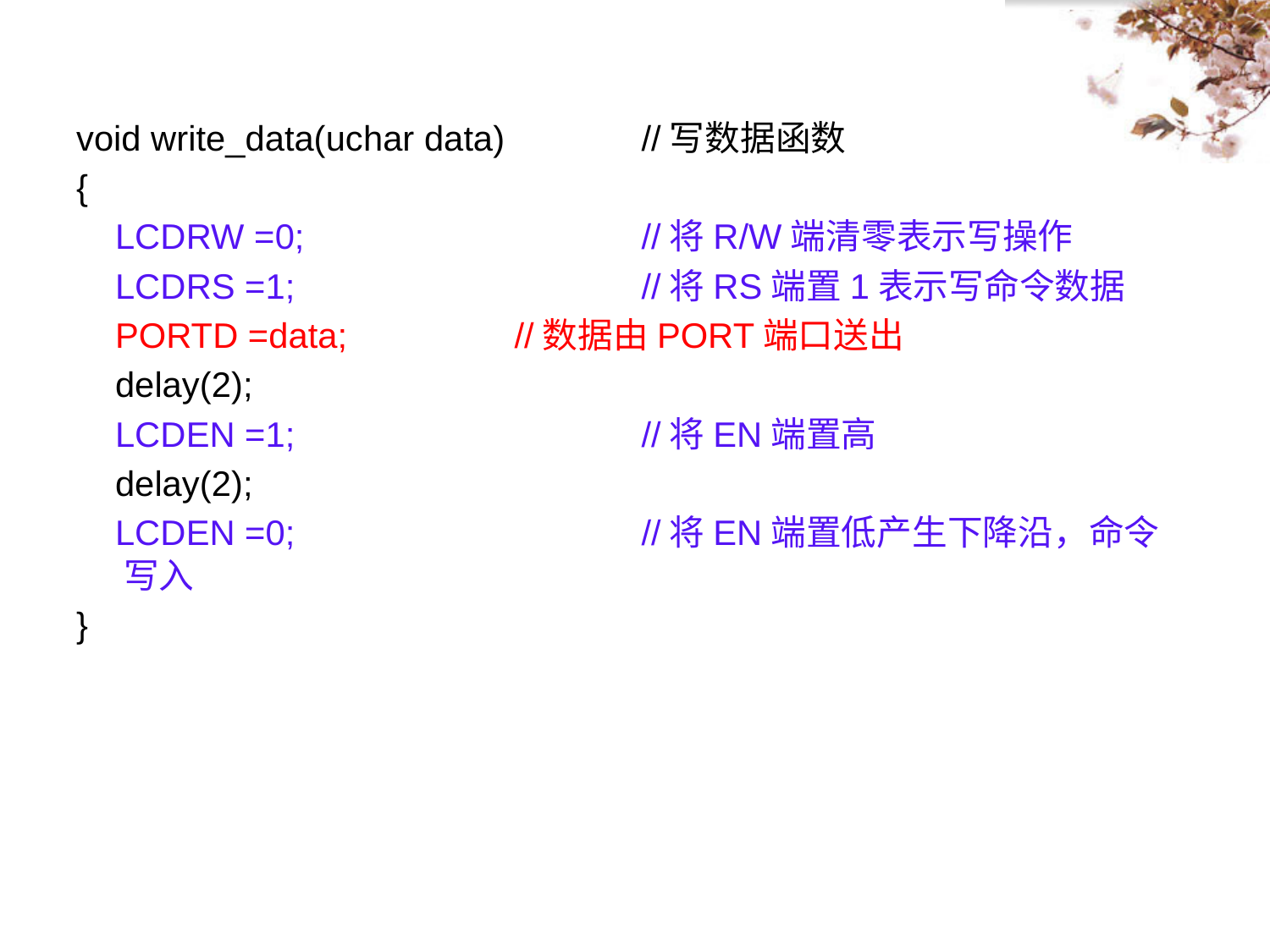

void write_data(uchar data)	 //写数据函数
{
    LCDRW =0;			 //将R/W端清零表示写操作
    LCDRS =1;			 //将RS端置1表示写命令数据
    PORTD =data;		 //数据由PORT端口送出
    delay(2);
    LCDEN =1;			 //将EN端置高
    delay(2);
    LCDEN =0;			 //将EN端置低产生下降沿，命令写入
}